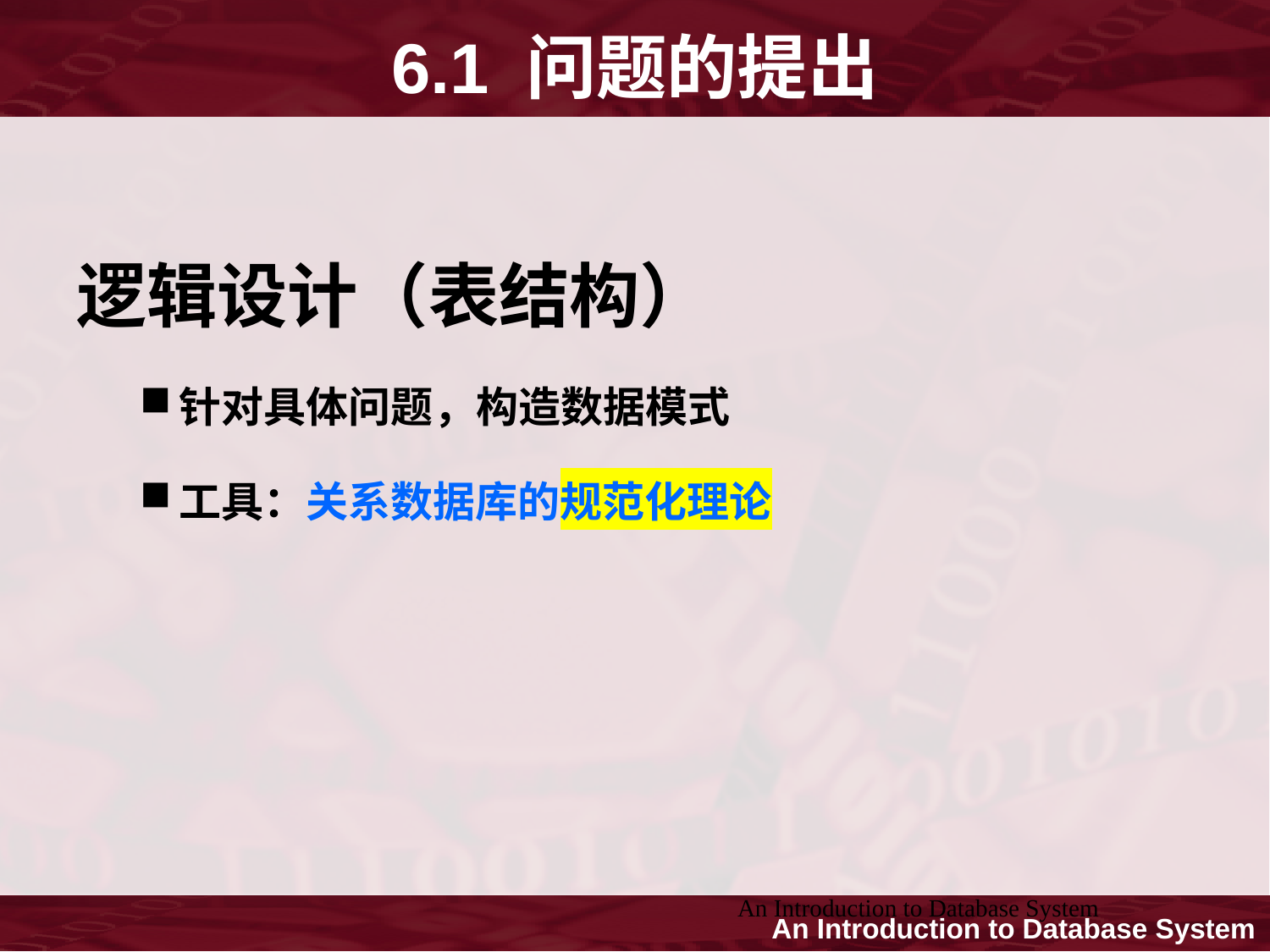

# 6.1 问题的提出
逻辑设计（表结构）
针对具体问题，构造数据模式
工具：关系数据库的规范化理论
An Introduction to Database System